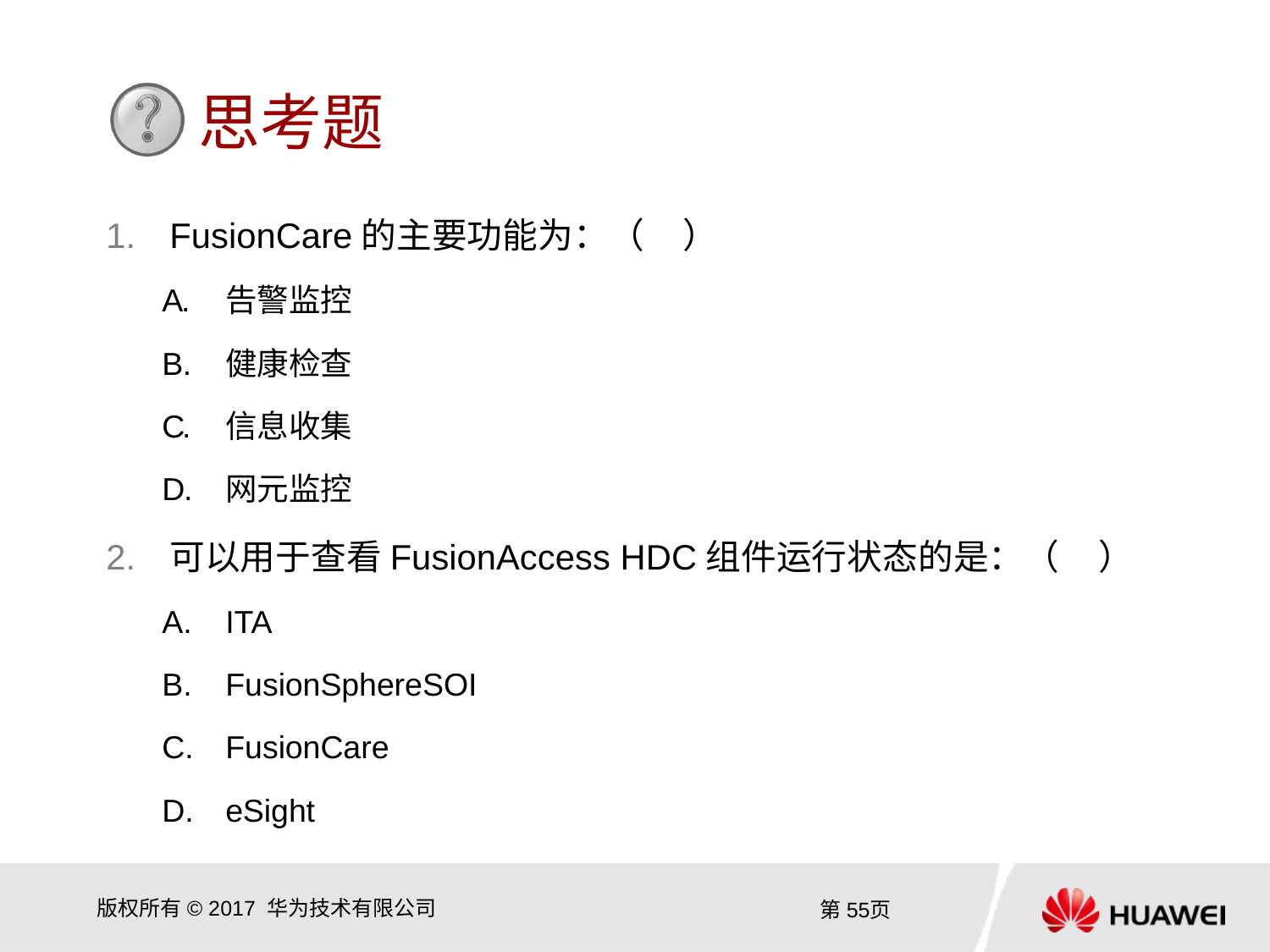

FusionCare的主要功能为：（     ）
告警监控
健康检查
信息收集
网元监控
可以用于查看FusionAccess HDC组件运行状态的是：（     ）
ITA
FusionSphereSOI
FusionCare
eSight